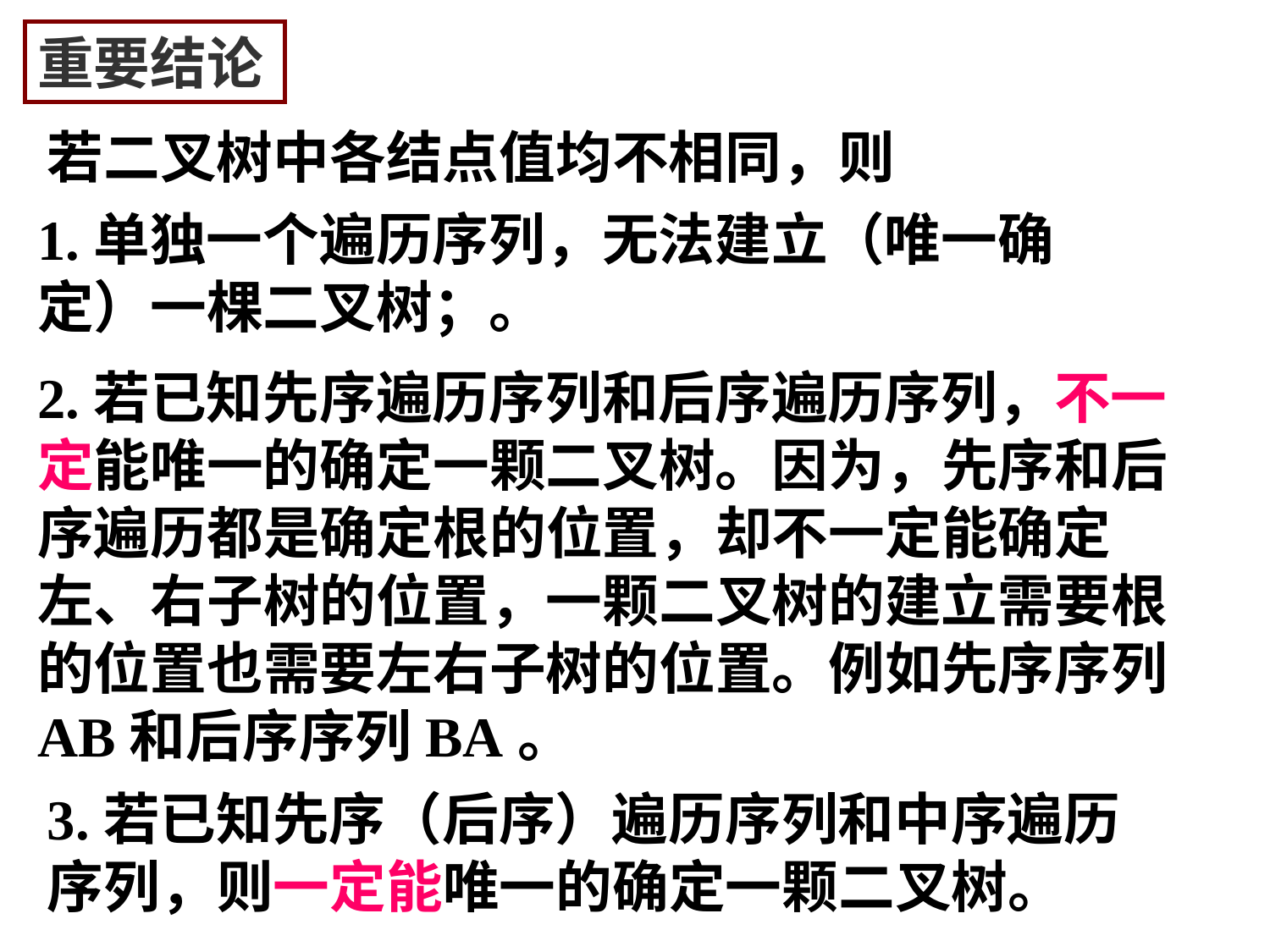

重要结论
若二叉树中各结点值均不相同，则
1.单独一个遍历序列，无法建立（唯一确定）一棵二叉树；。
2.若已知先序遍历序列和后序遍历序列，不一定能唯一的确定一颗二叉树。因为，先序和后序遍历都是确定根的位置，却不一定能确定左、右子树的位置，一颗二叉树的建立需要根的位置也需要左右子树的位置。例如先序序列AB和后序序列BA。
3.若已知先序（后序）遍历序列和中序遍历序列，则一定能唯一的确定一颗二叉树。